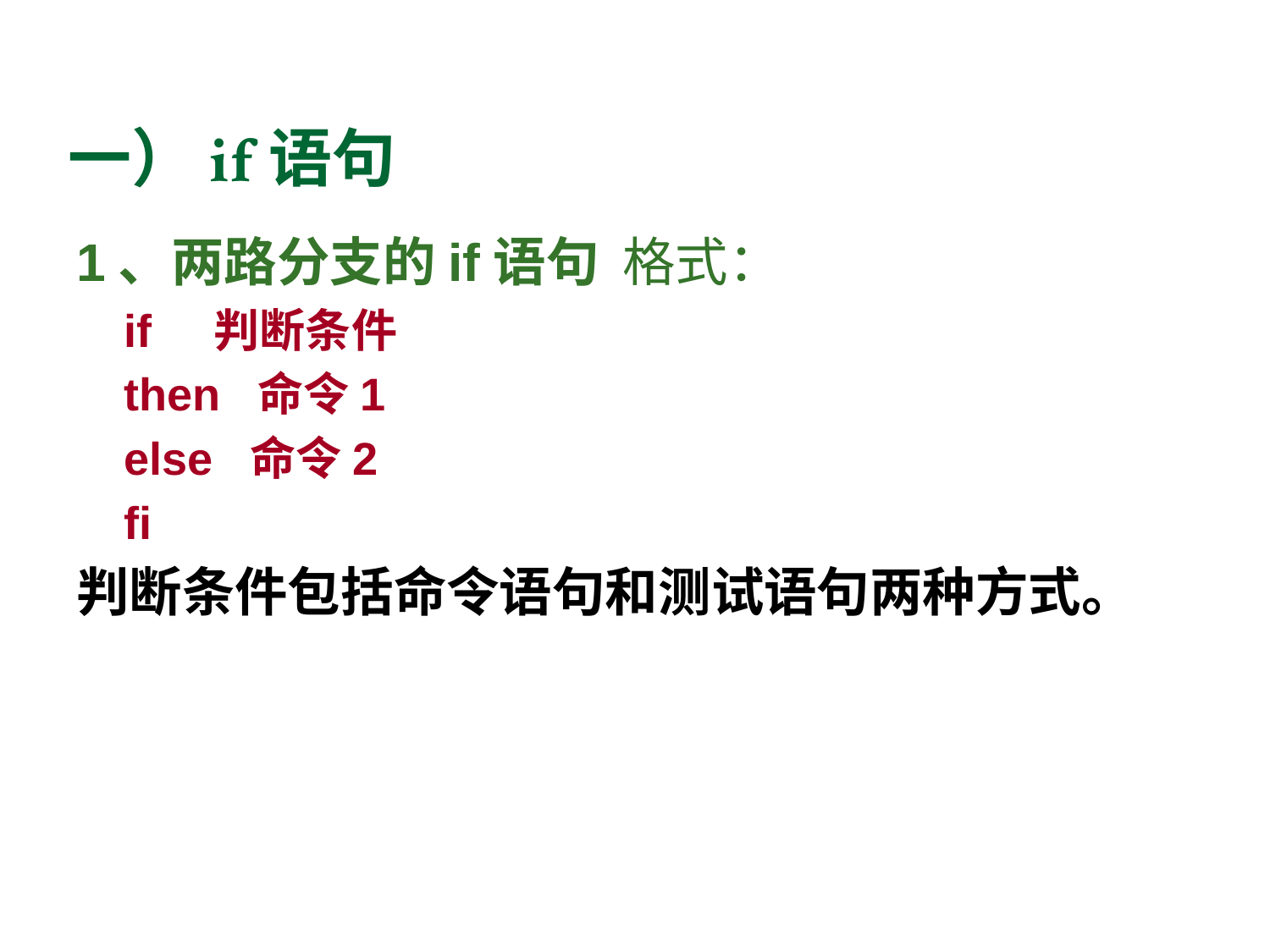

# 一）if语句
1、两路分支的if语句  格式：
if    判断条件
then  命令1
else  命令2
fi
判断条件包括命令语句和测试语句两种方式。